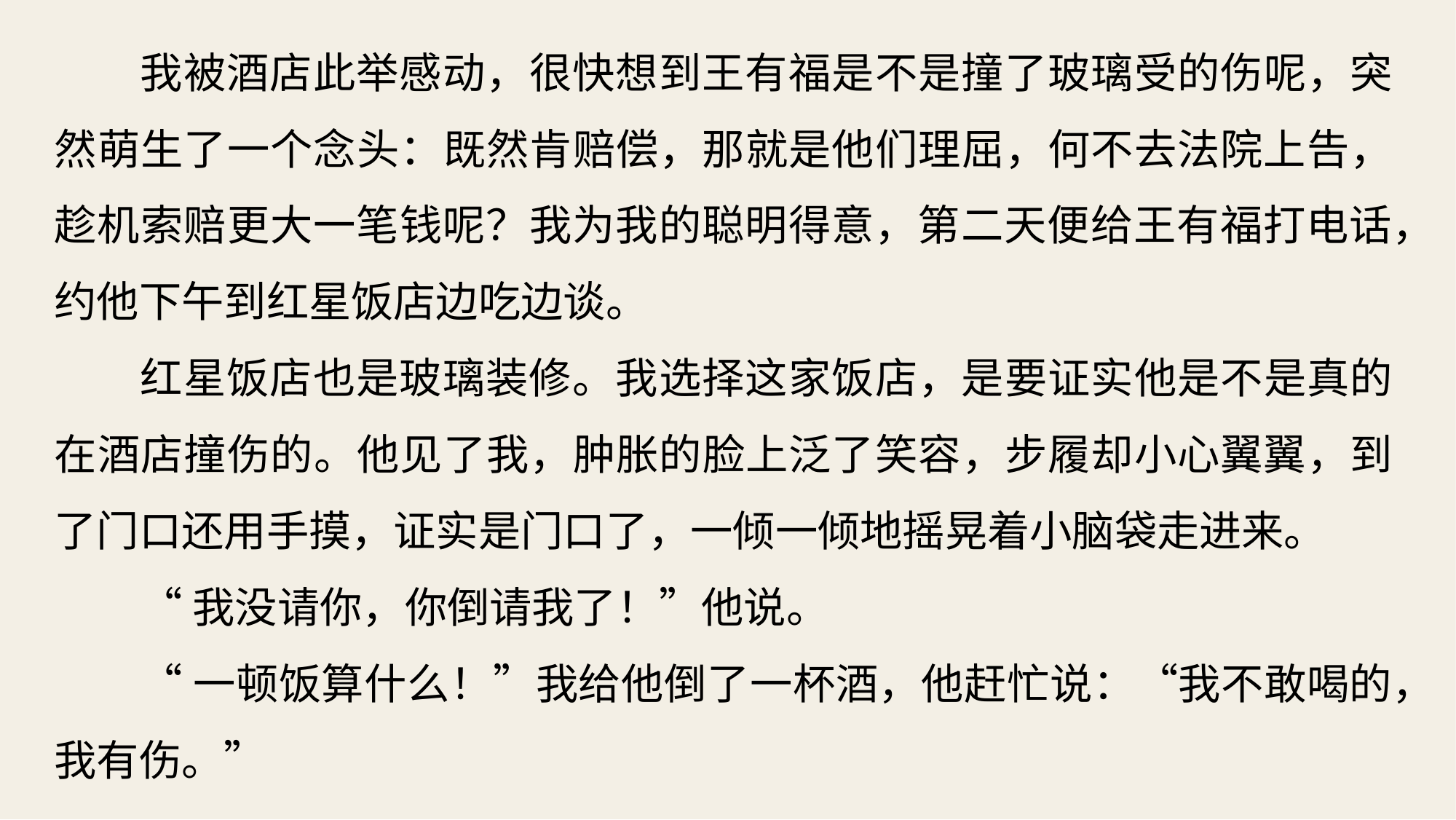

我被酒店此举感动，很快想到王有福是不是撞了玻璃受的伤呢，突然萌生了一个念头：既然肯赔偿，那就是他们理屈，何不去法院上告，趁机索赔更大一笔钱呢？我为我的聪明得意，第二天便给王有福打电话，约他下午到红星饭店边吃边谈。
红星饭店也是玻璃装修。我选择这家饭店，是要证实他是不是真的在酒店撞伤的。他见了我，肿胀的脸上泛了笑容，步履却小心翼翼，到了门口还用手摸，证实是门口了，一倾一倾地摇晃着小脑袋走进来。
“我没请你，你倒请我了！”他说。
“一顿饭算什么！”我给他倒了一杯酒，他赶忙说：“我不敢喝的，我有伤。”